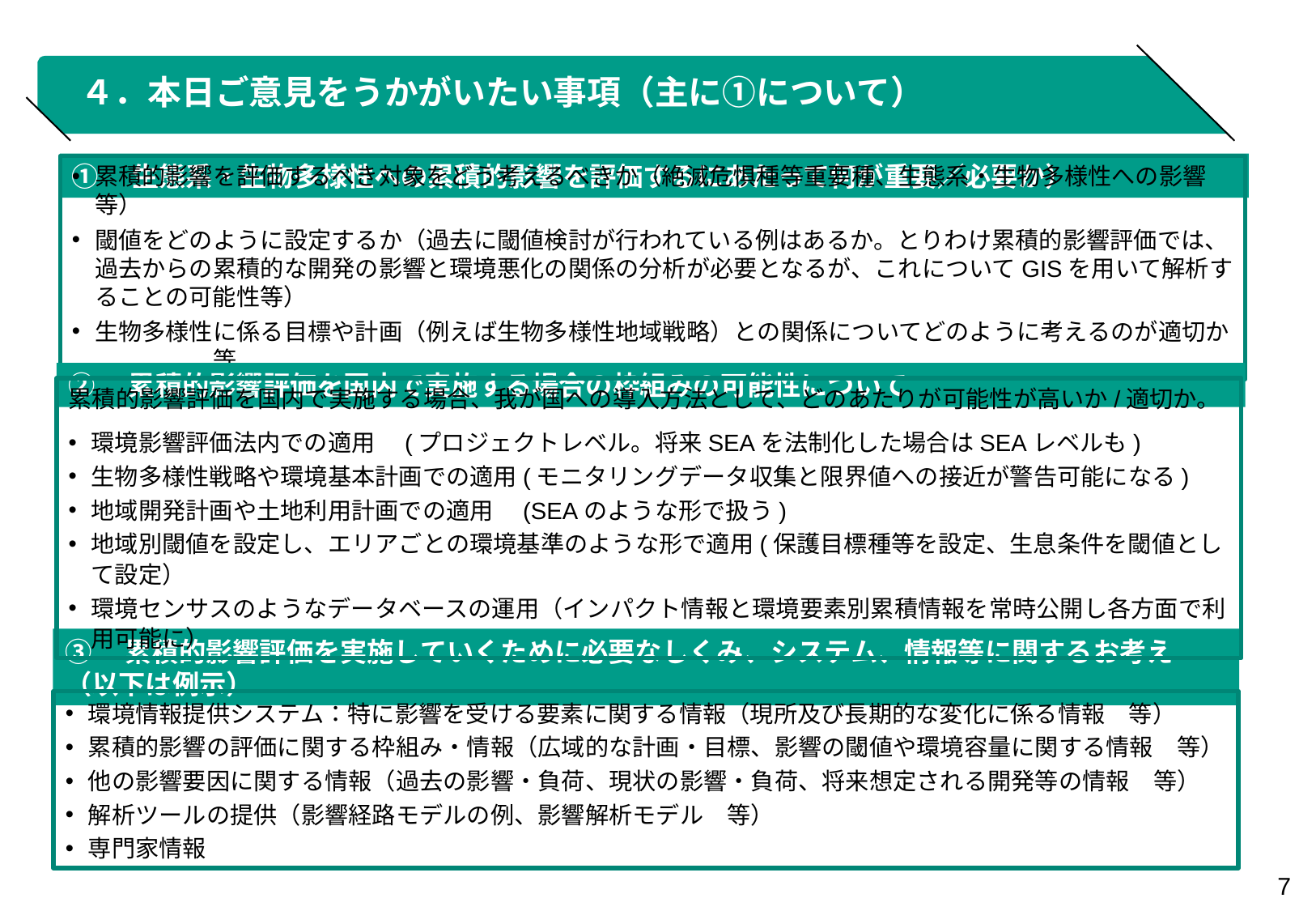

# ４．本日ご意見をうかがいたい事項（主に①について）
①　生態系・生物多様性への累積的影響を評価するにあたって何が重要／必要か）
累積的影響を評価するべき対象をどう考えるべきか（絶滅危惧種等重要種、生態系・生物多様性への影響　等）
閾値をどのように設定するか（過去に閾値検討が行われている例はあるか。とりわけ累積的影響評価では、過去からの累積的な開発の影響と環境悪化の関係の分析が必要となるが、これについてGISを用いて解析することの可能性等）
生物多様性に係る目標や計画（例えば生物多様性地域戦略）との関係についてどのように考えるのが適切か　　　　　等
②　累積的影響評価を国内で実施する場合の枠組みの可能性について
累積的影響評価を国内で実施する場合、我が国への導入方法として、どのあたりが可能性が高いか/適切か。
環境影響評価法内での適用　(プロジェクトレベル。将来SEAを法制化した場合はSEAレベルも)
生物多様性戦略や環境基本計画での適用(モニタリングデータ収集と限界値への接近が警告可能になる)
地域開発計画や土地利用計画での適用　(SEAのような形で扱う)
地域別閾値を設定し、エリアごとの環境基準のような形で適用(保護目標種等を設定、生息条件を閾値として設定）
環境センサスのようなデータベースの運用（インパクト情報と環境要素別累積情報を常時公開し各方面で利用可能に）
③　累積的影響評価を実施していくために必要なしくみ、システム、情報等に関するお考え（以下は例示）
環境情報提供システム：特に影響を受ける要素に関する情報（現所及び長期的な変化に係る情報　等）
累積的影響の評価に関する枠組み・情報（広域的な計画・目標、影響の閾値や環境容量に関する情報　等）
他の影響要因に関する情報（過去の影響・負荷、現状の影響・負荷、将来想定される開発等の情報　等）
解析ツールの提供（影響経路モデルの例、影響解析モデル　等）
専門家情報